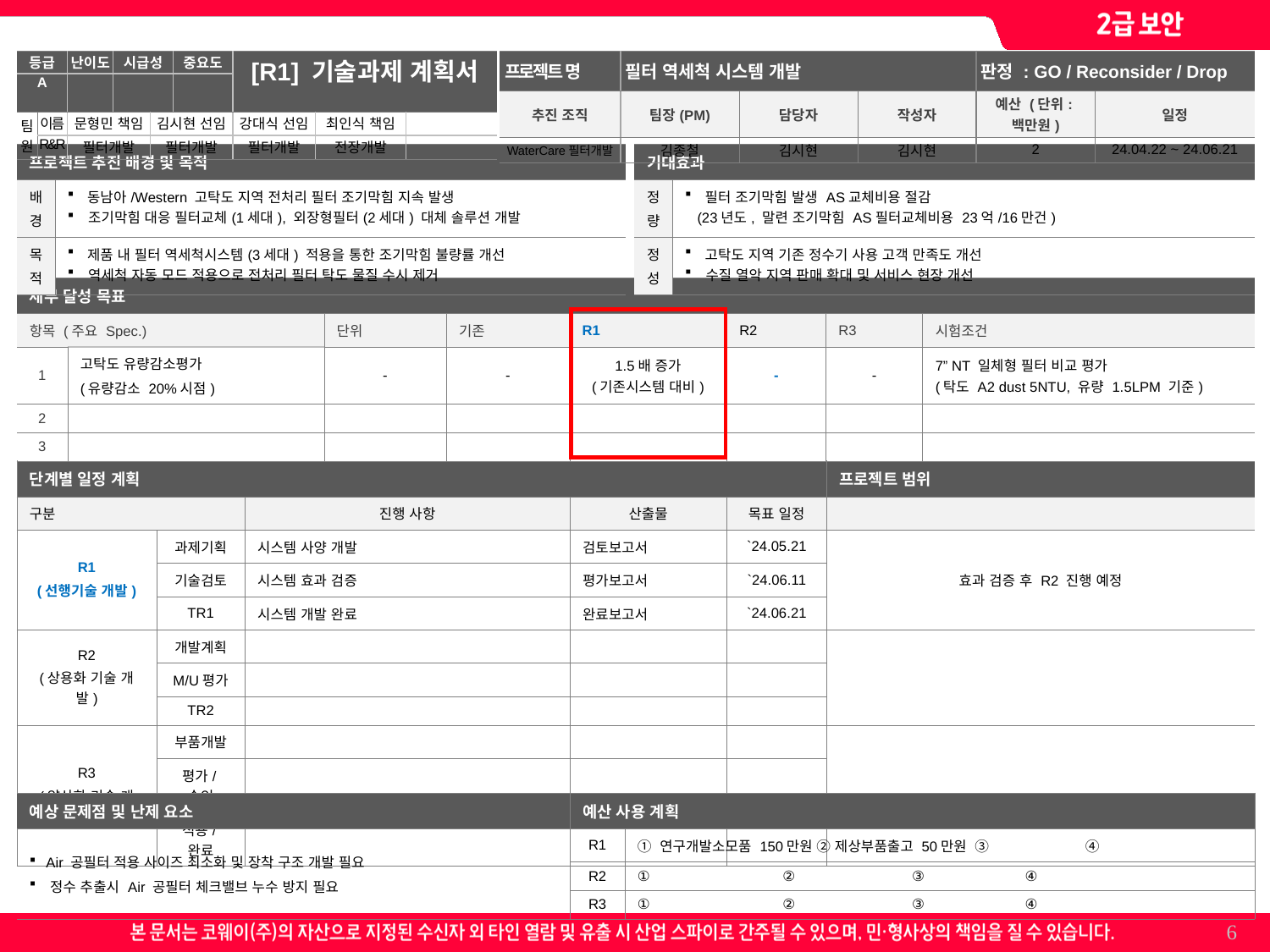

필수
| 프로젝트 명 | 필터 역세척 시스템 개발 |  |  | 판정 : GO / Reconsider / Drop |  |
| --- | --- | --- | --- | --- | --- |
| 추진 조직 | 팀장(PM) | 담당자 | 작성자 | 예산 (단위:백만원) | 일정 |
| WaterCare필터개발 | 김종철 | 김시현 | 김시현 | 2 | 24.04.22 ~ 24.06.21 |
| 등급 |  | 난이도 | 시급성 |  | 중요도 | [R1] 기술과제 계획서 |  |  |
| --- | --- | --- | --- | --- | --- | --- | --- | --- |
| A |  |  |  |  |  |  |  |  |
| 팀 원 | 이름 | 문형민 책임 |  | 김시현 선임 |  | 강대식 선임 | 최인식 책임 |  |
|  | R&R | 필터개발 |  | 필터개발 |  | 필터개발 | 전장개발 |  |
| 프로젝트 추진 배경 및 목적 |  |
| --- | --- |
| 배 경 | 동남아/Western 고탁도 지역 전처리 필터 조기막힘 지속 발생 조기막힘 대응 필터교체(1세대), 외장형필터(2세대) 대체 솔루션 개발 |
| 목 적 | 제품 내 필터 역세척시스템(3세대) 적용을 통한 조기막힘 불량률 개선 역세척 자동 모드 적용으로 전처리 필터 탁도 물질 수시 제거 |
| 기대효과 |  |
| --- | --- |
| 정 량 | 필터 조기막힘 발생 AS교체비용 절감 (23년도, 말련 조기막힘 AS필터교체비용 23억/16만건) |
| 정 성 | 고탁도 지역 기존 정수기 사용 고객 만족도 개선 수질 열악 지역 판매 확대 및 서비스 현장 개선 |
| 세부 달성 목표 |  |  |  |  |  |  |  |
| --- | --- | --- | --- | --- | --- | --- | --- |
| 항목 (주요 Spec.) |  | 단위 | 기존 | R1 | R2 | R3 | 시험조건 |
| 1 | 고탁도 유량감소평가 (유량감소 20%시점) | - | - | 1.5배 증가 (기존시스템 대비) | - | - | 7” NT 일체형 필터 비교 평가 (탁도 A2 dust 5NTU, 유량 1.5LPM 기준) |
| 2 |  |  |  |  |  |  |  |
| 3 |  |  |  |  |  |  |  |

| 단계별 일정 계획 |  |  |  |  | 프로젝트 범위 |
| --- | --- | --- | --- | --- | --- |
| 구분 |  | 진행 사항 | 산출물 | 목표 일정 |  |
| R1 (선행기술 개발) | 과제기획 | 시스템 사양 개발 | 검토보고서 | `24.05.21 | 효과 검증 후 R2 진행 예정 |
|  | 기술검토 | 시스템 효과 검증 | 평가보고서 | `24.06.11 |  |
|  | TR1 | 시스템 개발 완료 | 완료보고서 | `24.06.21 |  |
| R2 (상용화 기술 개발) | 개발계획 |  |  |  |  |
|  | M/U평가 |  |  |  |  |
|  | TR2 |  |  |  |  |
| R3 (양산화 기술 개발) | 부품개발 |  |  |  |  |
|  | 평가/승인 |  |  |  |  |
|  | 적용/완료 |  |  |  |  |
| 예상 문제점 및 난제 요소 | 예산 사용 계획 |  |
| --- | --- | --- |
| Air 공필터 적용 사이즈 최소화 및 장착 구조 개발 필요 정수 추출시 Air 공필터 체크밸브 누수 방지 필요 | R1 | ① 연구개발소모품 150만원 ② 제상부품출고 50만원 ③ ④ |
|  | R2 | ① ② ③ ④ |
|  | R3 | ① ② ③ ④ |
6